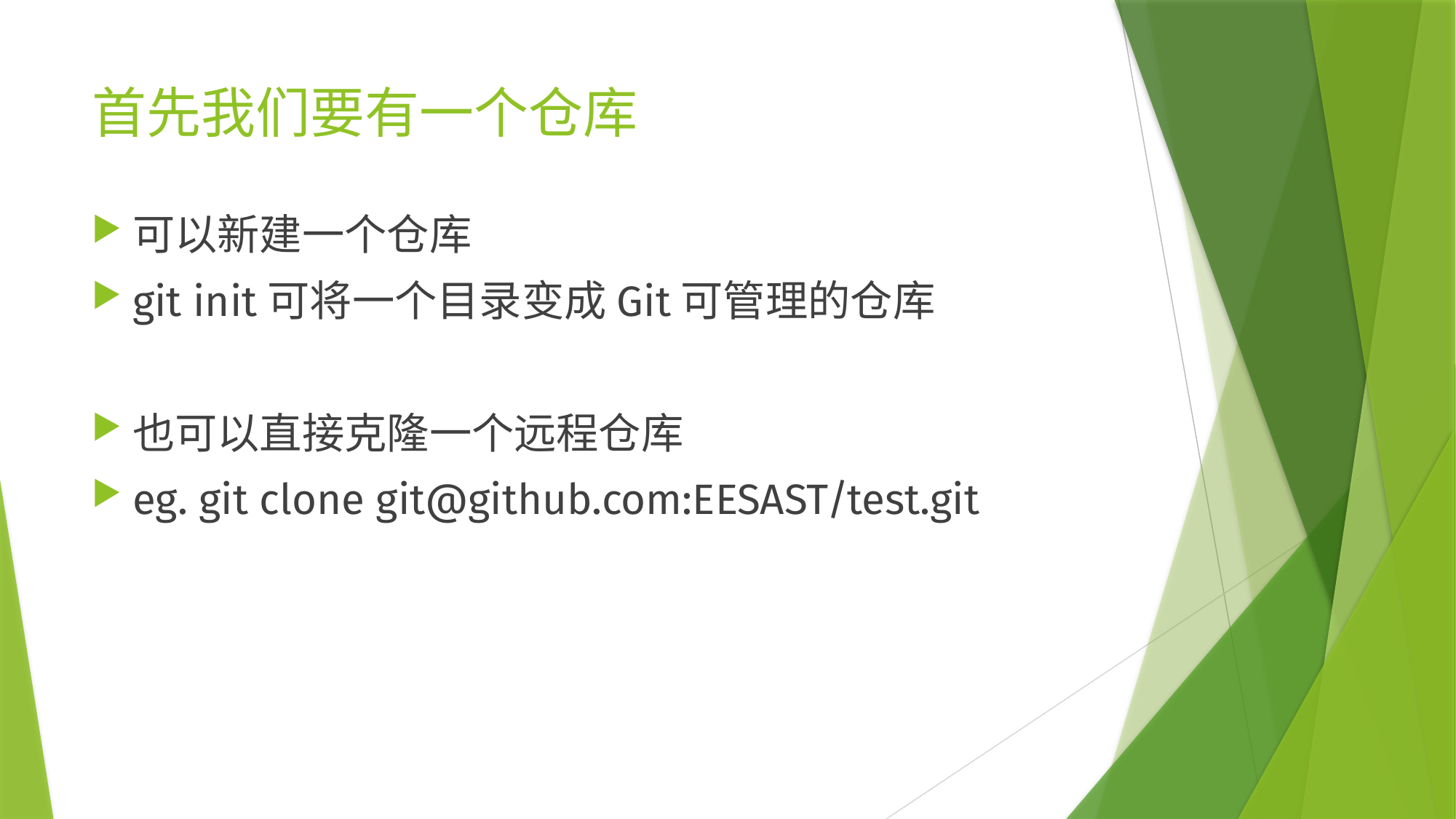

# 首先我们要有一个仓库
可以新建一个仓库
git init可将一个目录变成Git可管理的仓库

也可以直接克隆一个远程仓库
eg. git clone git@github.com:EESAST/test.git